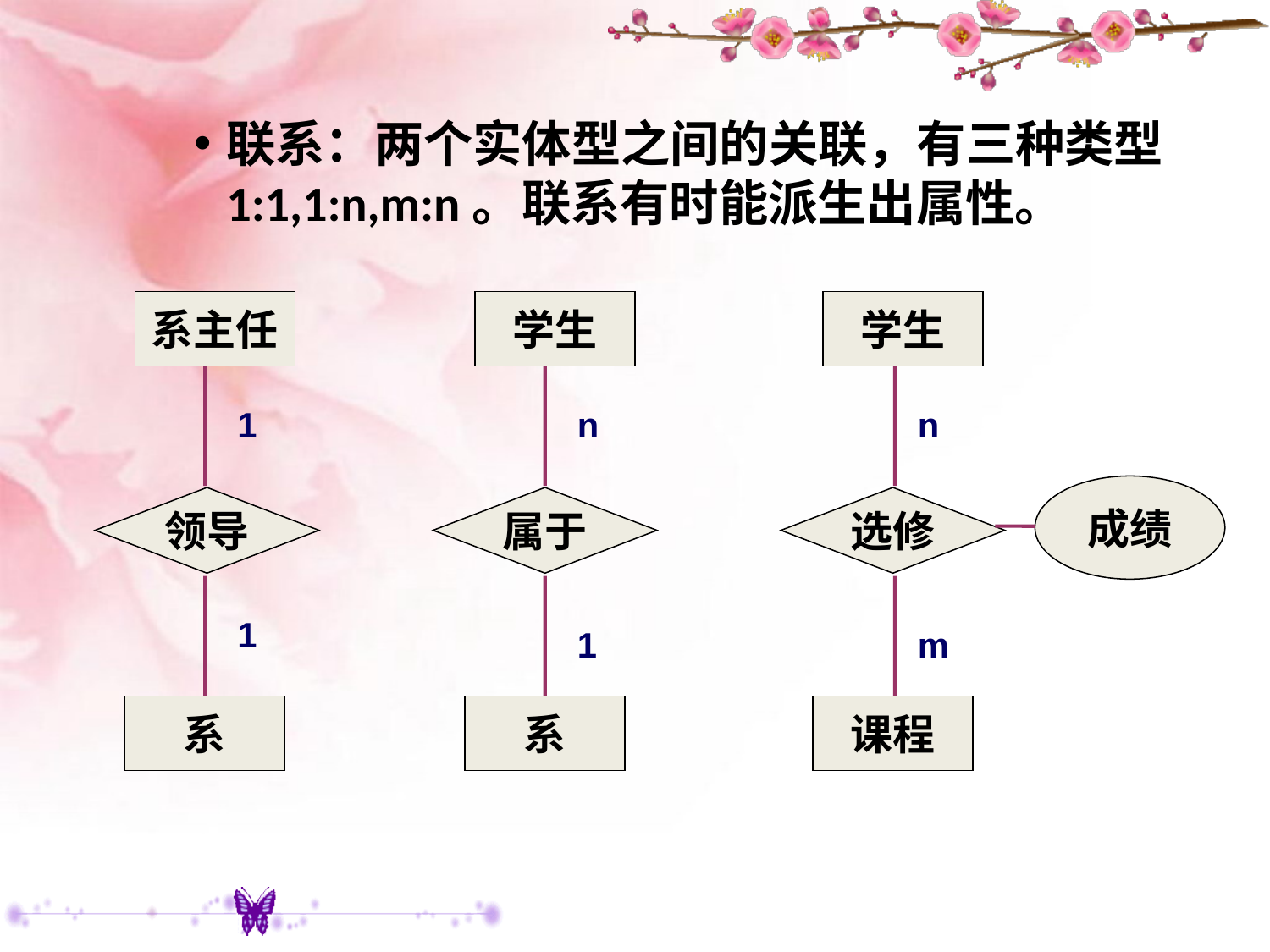

联系：两个实体型之间的关联，有三种类型1:1,1:n,m:n。联系有时能派生出属性。
系主任
学生
学生

1
n
n
成绩
领导
属于
选修

1
1
m
系
系
课程